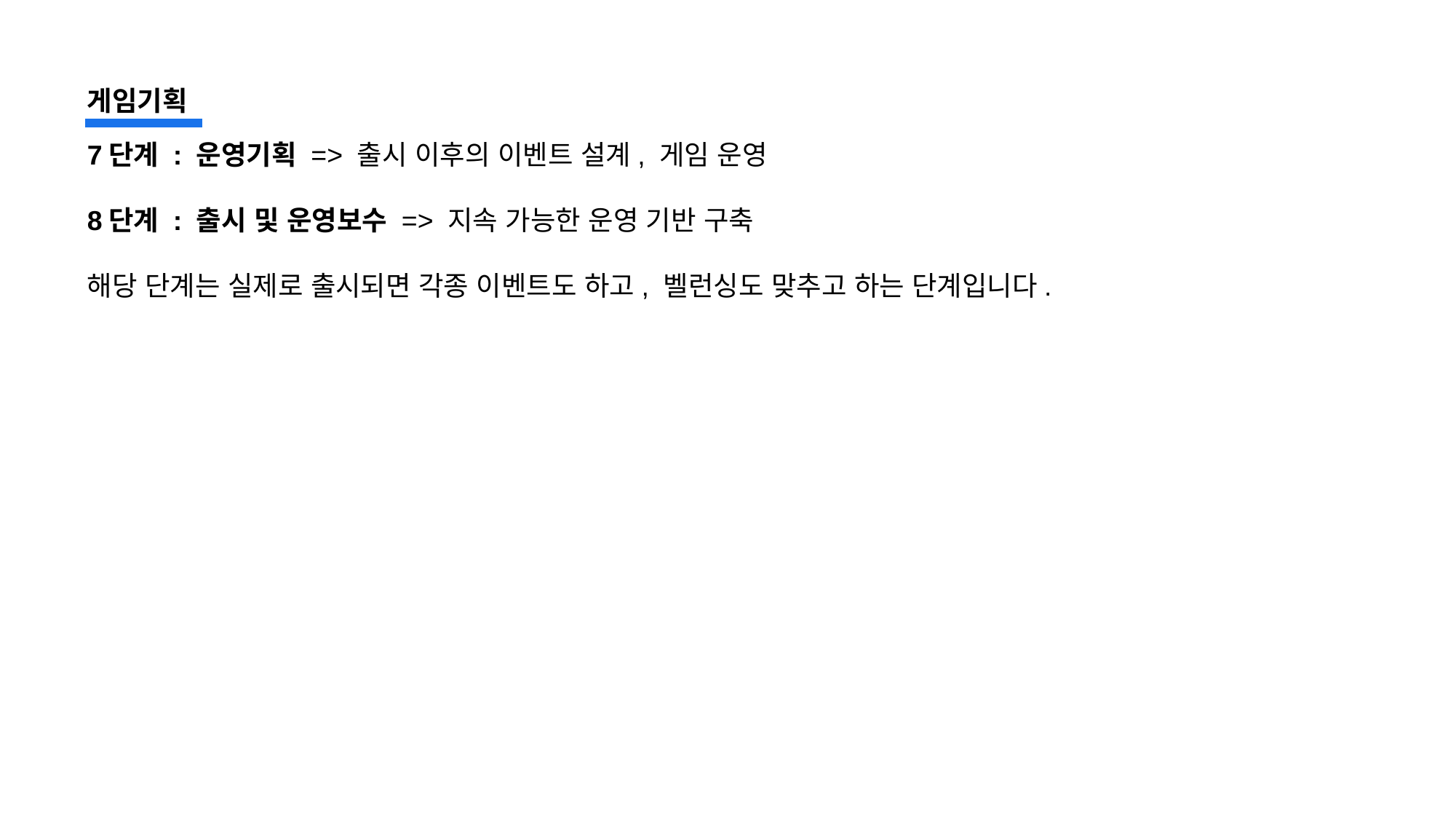

게임기획
7단계 : 운영기획 => 출시 이후의 이벤트 설계, 게임 운영

8단계 : 출시 및 운영보수 => 지속 가능한 운영 기반 구축

해당 단계는 실제로 출시되면 각종 이벤트도 하고, 벨런싱도 맞추고 하는 단계입니다.